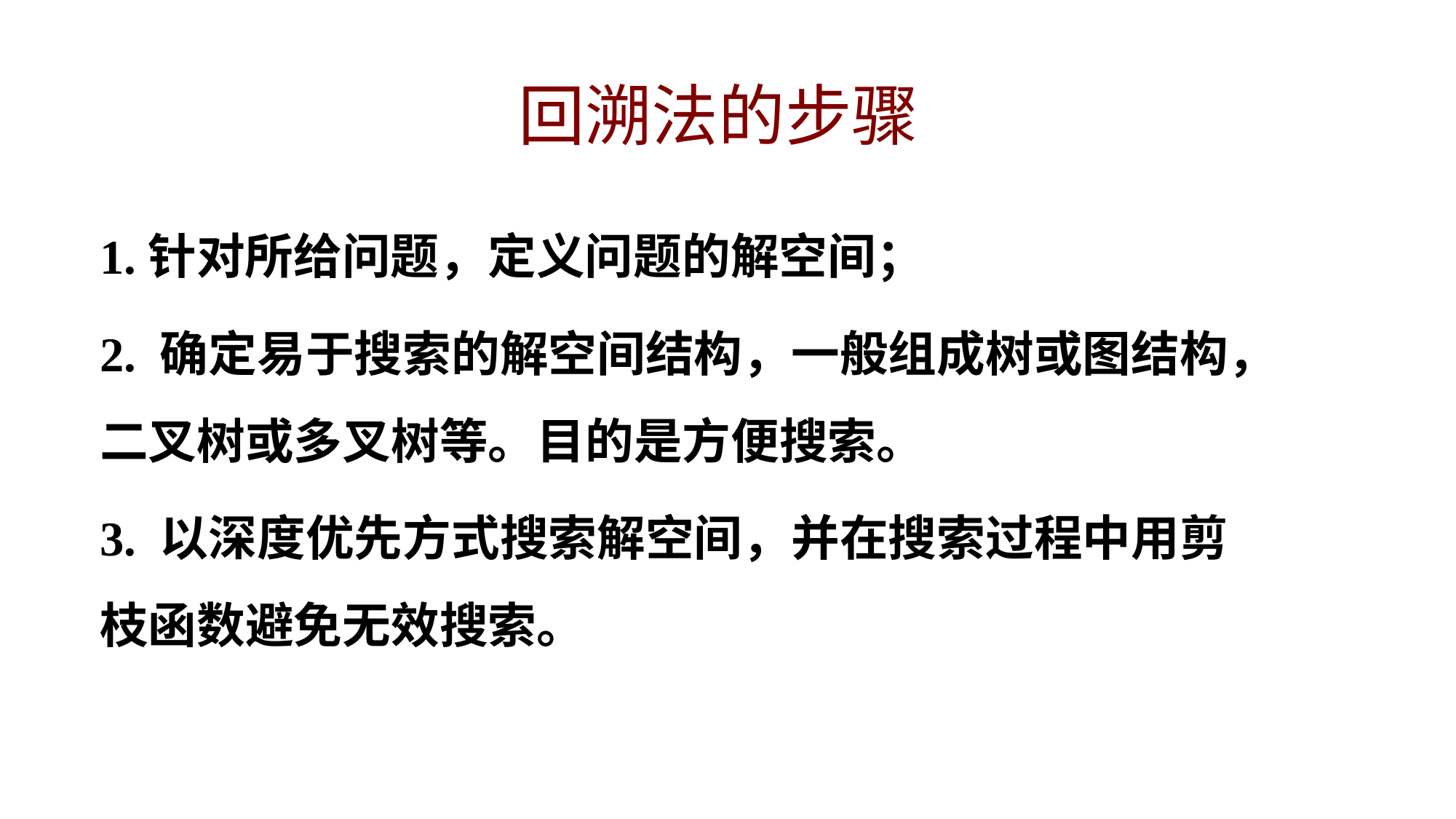

回溯法的步骤
1.针对所给问题，定义问题的解空间；
2. 确定易于搜索的解空间结构，一般组成树或图结构，二叉树或多叉树等。目的是方便搜索。
3. 以深度优先方式搜索解空间，并在搜索过程中用剪枝函数避免无效搜索。

5